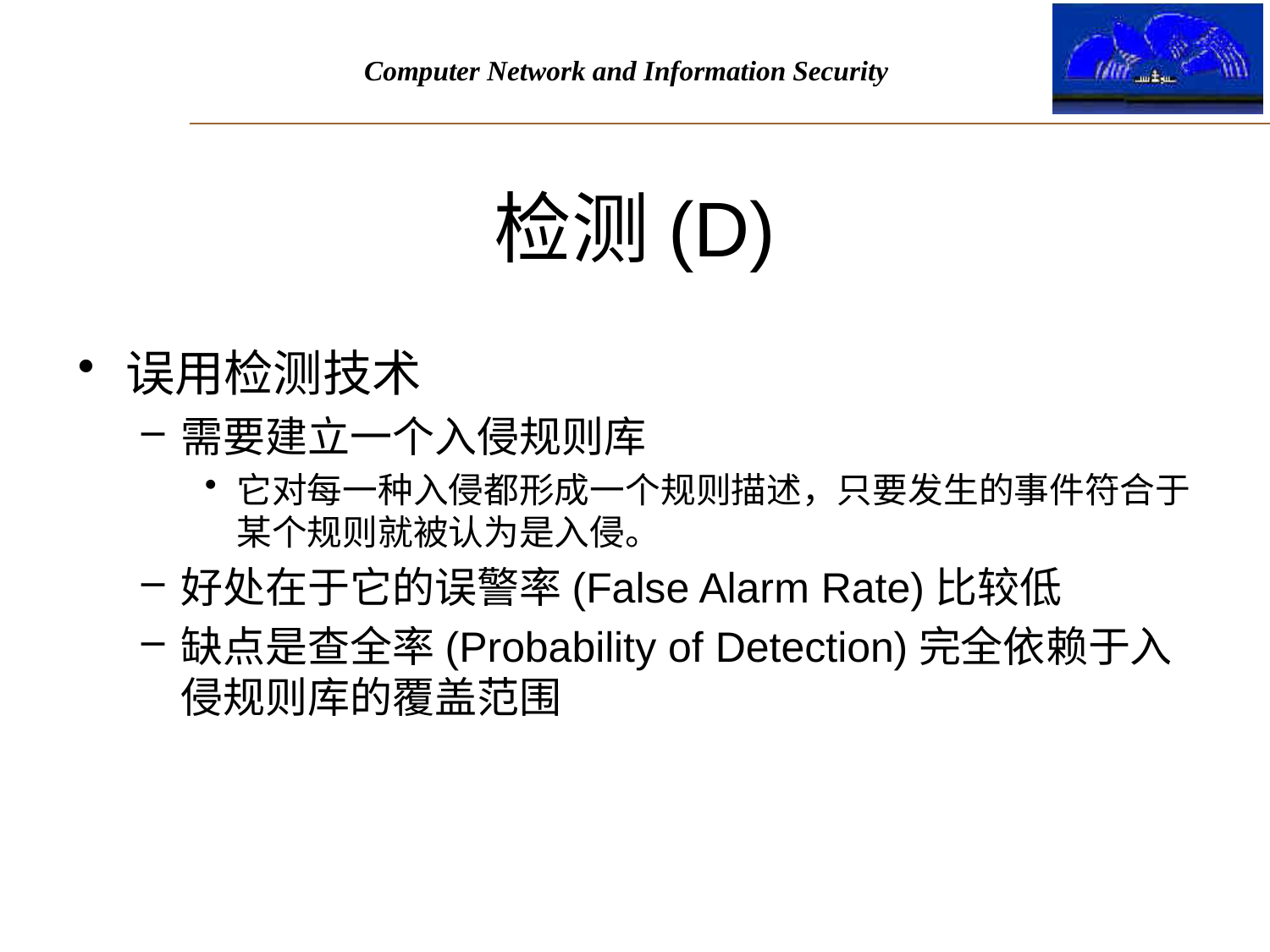

# 检测(D)
误用检测技术
需要建立一个入侵规则库
它对每一种入侵都形成一个规则描述，只要发生的事件符合于某个规则就被认为是入侵。
好处在于它的误警率(False Alarm Rate)比较低
缺点是查全率(Probability of Detection)完全依赖于入侵规则库的覆盖范围